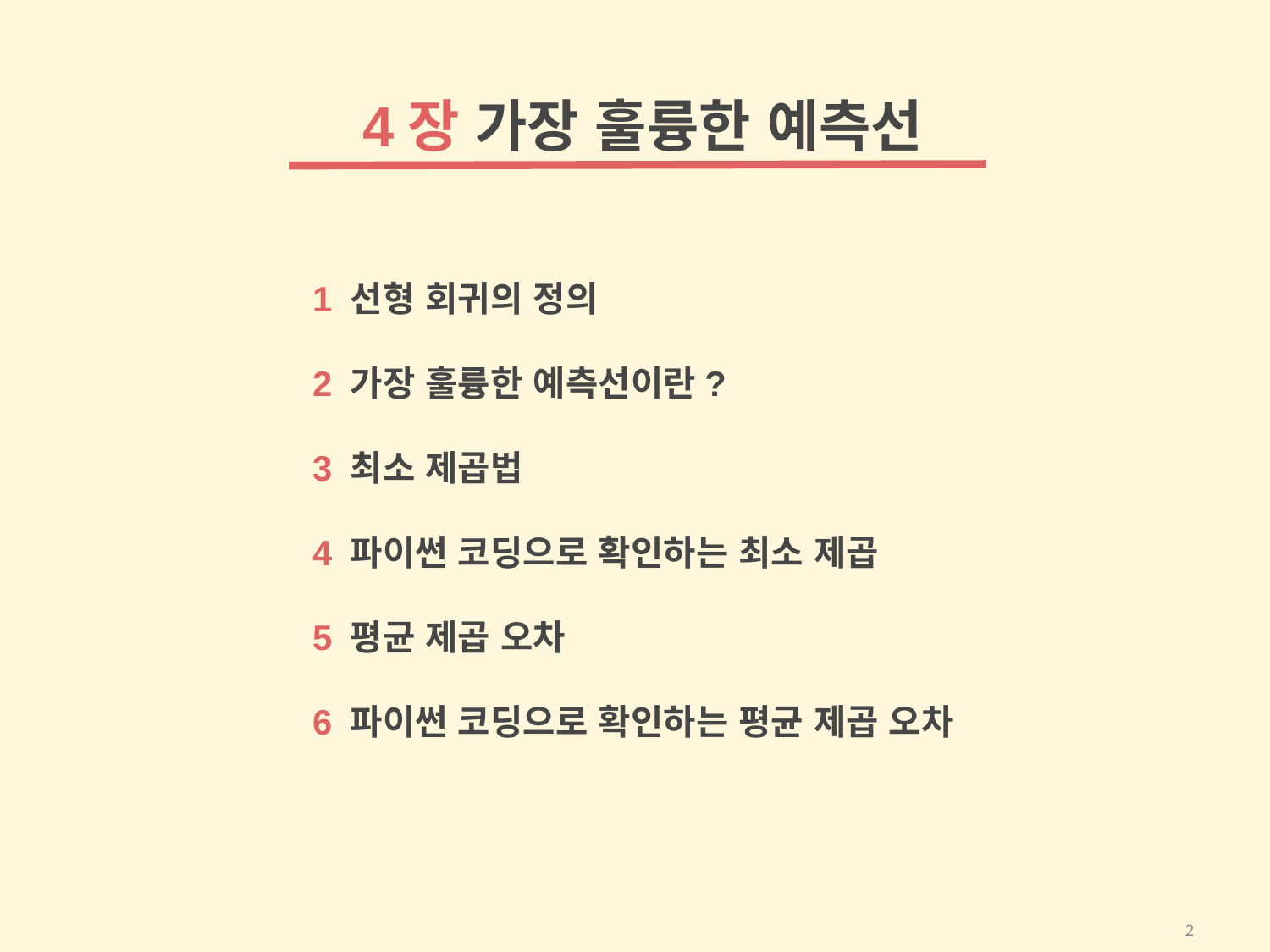

4장 가장 훌륭한 예측선
1 선형 회귀의 정의
2 가장 훌륭한 예측선이란?
3 최소 제곱법
4 파이썬 코딩으로 확인하는 최소 제곱
5 평균 제곱 오차
6 파이썬 코딩으로 확인하는 평균 제곱 오차
2